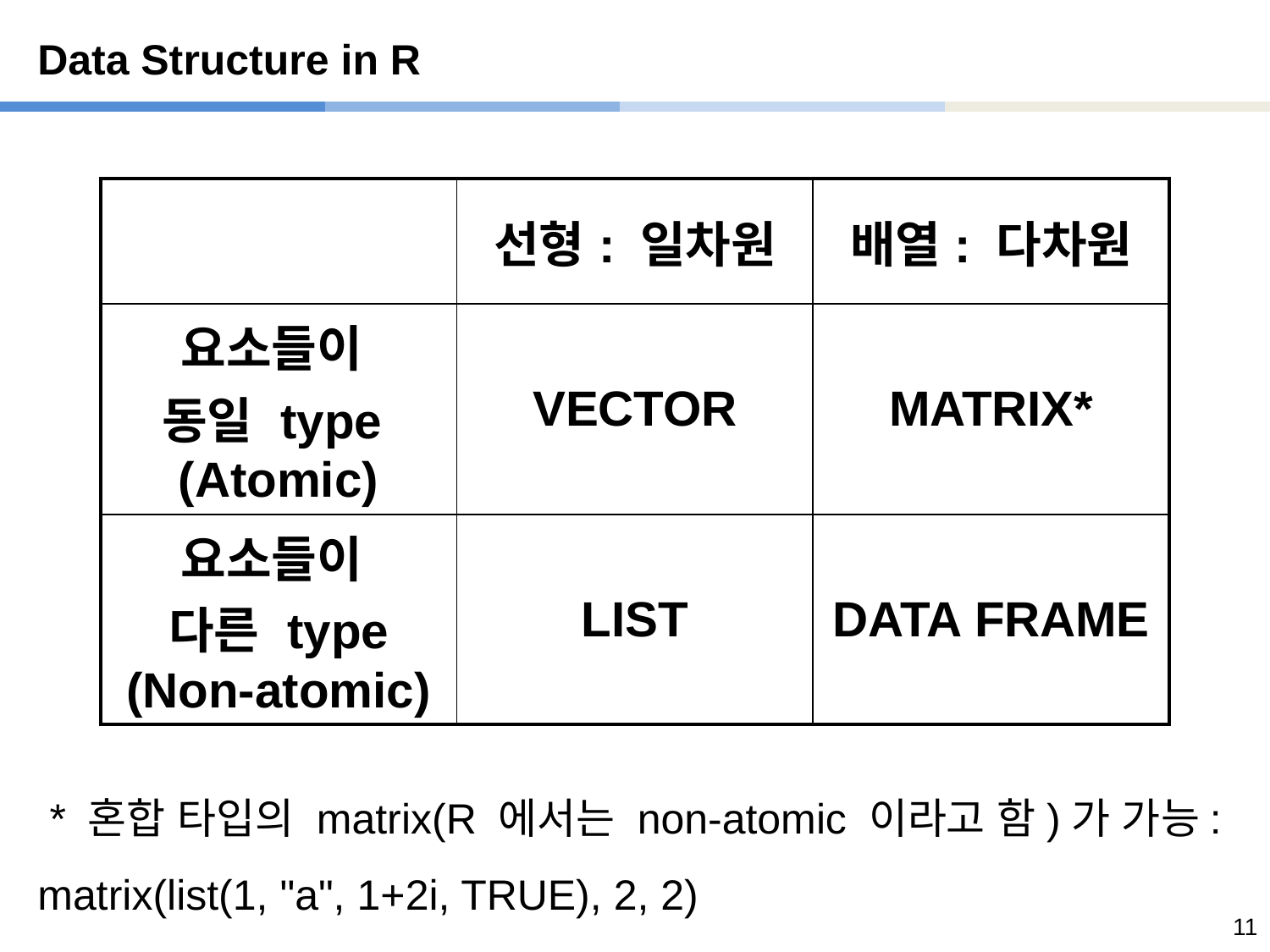

# Data Structure in R
|  | 선형: 일차원 | 배열: 다차원 |
| --- | --- | --- |
| 요소들이 동일 type (Atomic) | VECTOR | MATRIX\* |
| 요소들이 다른 type (Non-atomic) | LIST | DATA FRAME |
 * 혼합 타입의 matrix(R 에서는 non-atomic 이라고 함)가 가능: matrix(list(1, "a", 1+2i, TRUE), 2, 2)